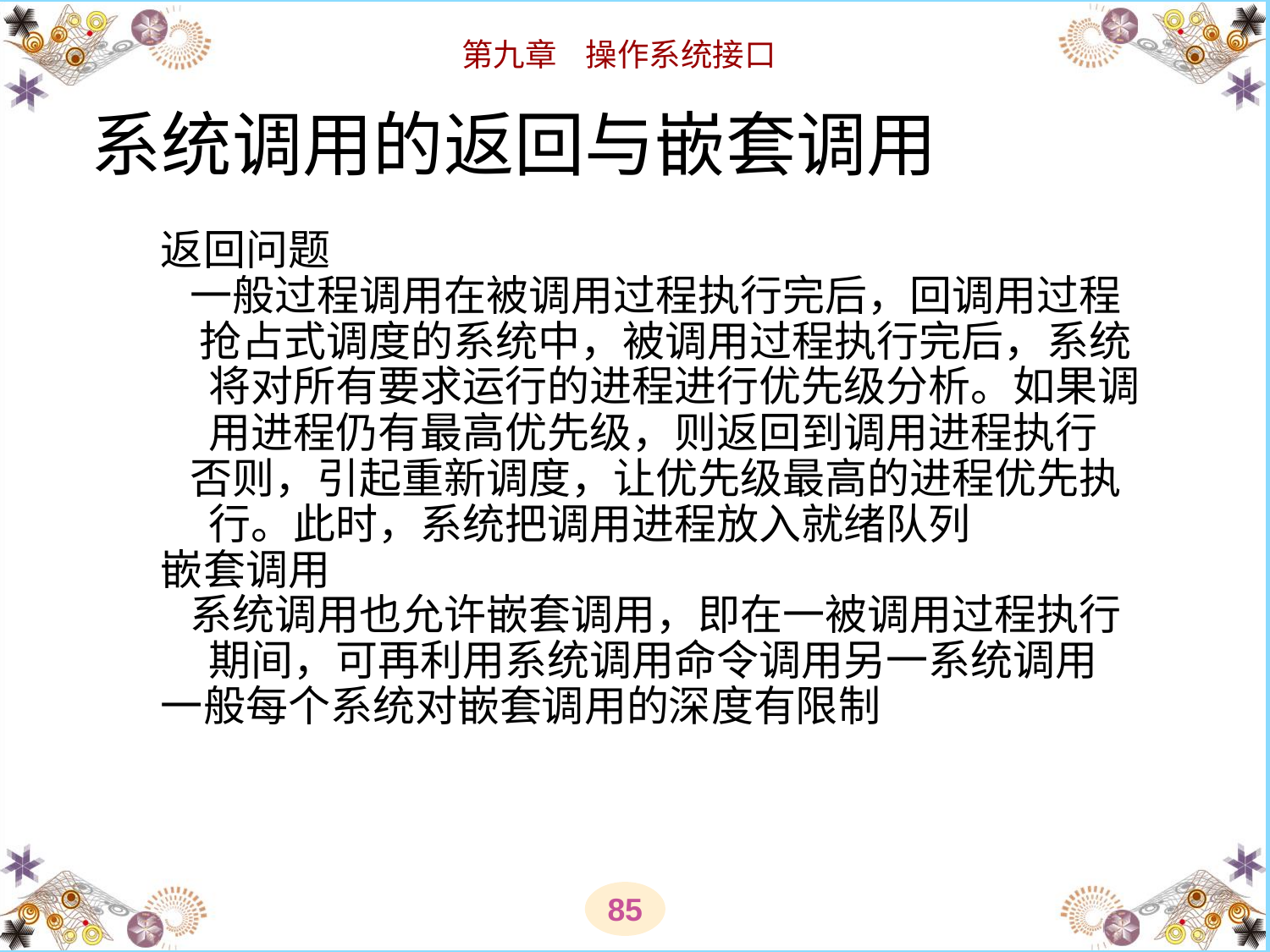

# 系统调用的返回与嵌套调用
返回问题
  一般过程调用在被调用过程执行完后，回调用过程
   抢占式调度的系统中，被调用过程执行完后，系统将对所有要求运行的进程进行优先级分析。如果调用进程仍有最高优先级，则返回到调用进程执行
  否则，引起重新调度，让优先级最高的进程优先执行。此时，系统把调用进程放入就绪队列
嵌套调用
  系统调用也允许嵌套调用，即在一被调用过程执行期间，可再利用系统调用命令调用另一系统调用
一般每个系统对嵌套调用的深度有限制